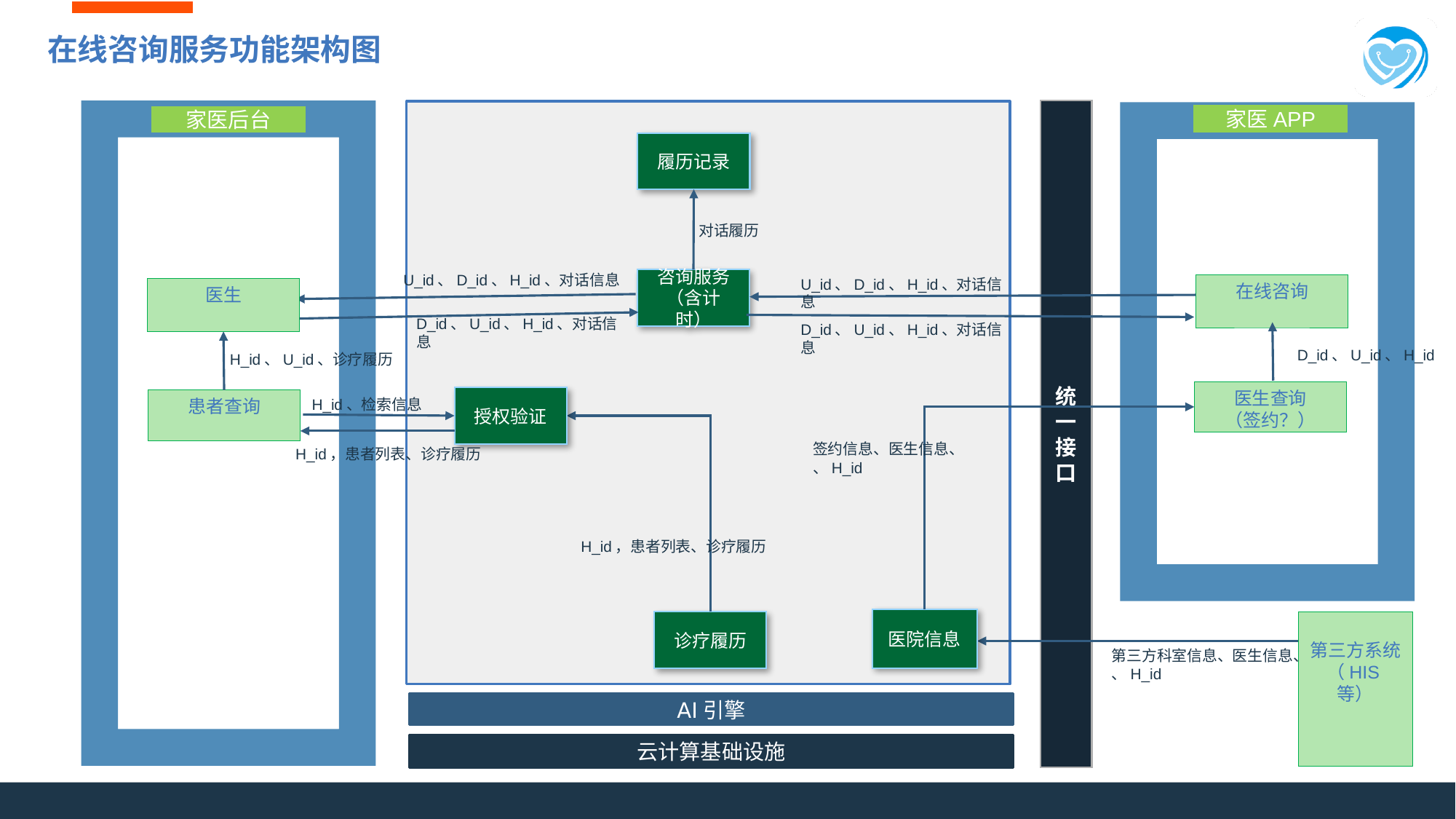

# 在线咨询服务功能架构图

家医后台
统一接口

家医APP
履历记录
对话履历
咨询服务
（含计时）
U_id、D_id、H_id、对话信息
U_id、D_id、H_id、对话信息
在线咨询
医生
D_id、U_id、H_id、对话信息
D_id、U_id、H_id、对话信息
D_id、U_id、H_id
H_id、U_id、诊疗履历
医生查询
（签约？）
授权验证
患者查询
H_id、检索信息
签约信息、医生信息、
、H_id
H_id，患者列表、诊疗履历
H_id，患者列表、诊疗履历
医院信息
诊疗履历

第三方系统
（HIS等）
第三方科室信息、医生信息、
、H_id
AI引擎
云计算基础设施